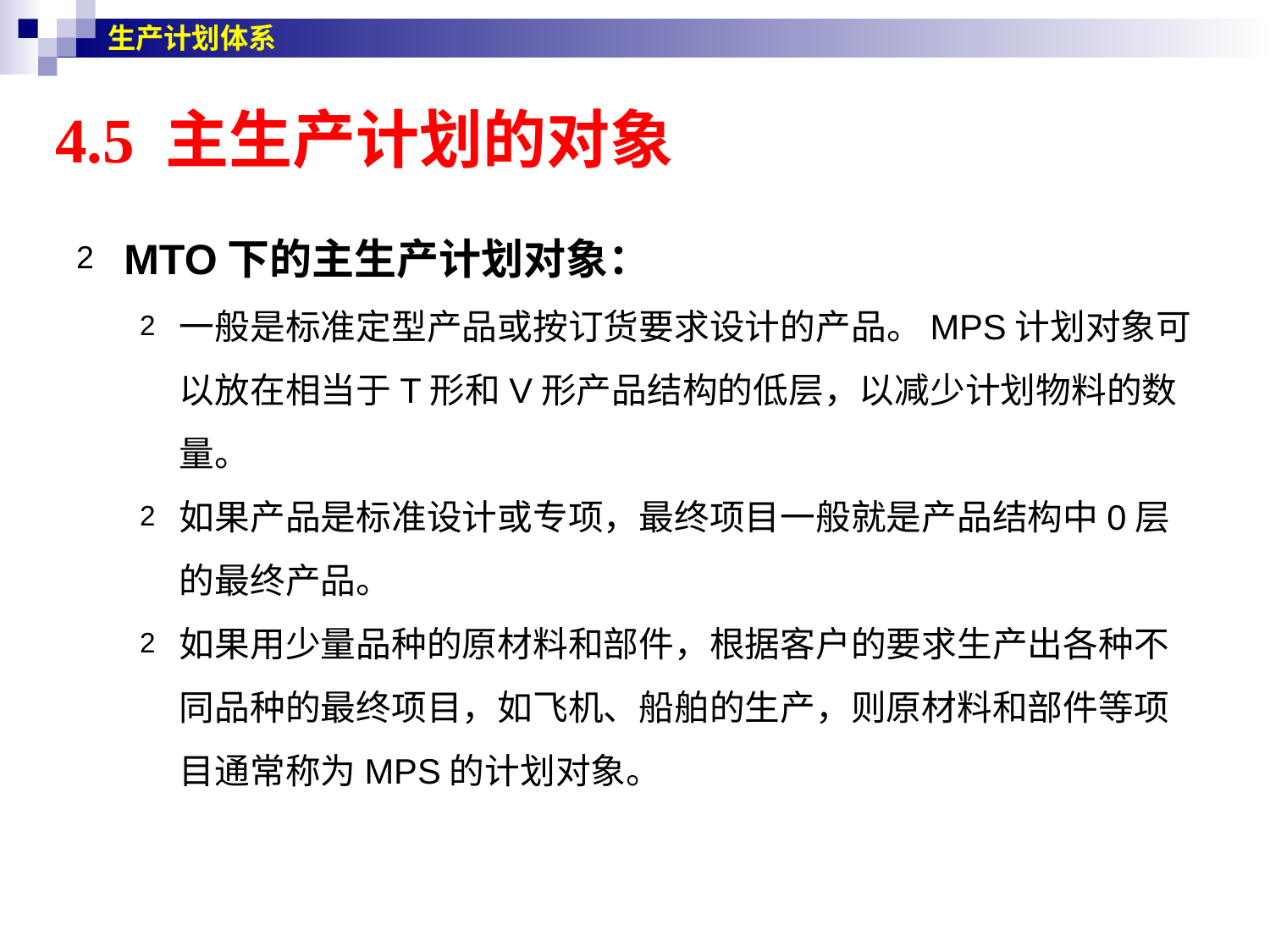

生产计划体系
# 4.5 主生产计划的对象
MTO下的主生产计划对象：
一般是标准定型产品或按订货要求设计的产品。MPS计划对象可以放在相当于T形和V形产品结构的低层，以减少计划物料的数量。
如果产品是标准设计或专项，最终项目一般就是产品结构中0层的最终产品。
如果用少量品种的原材料和部件，根据客户的要求生产出各种不同品种的最终项目，如飞机、船舶的生产，则原材料和部件等项目通常称为MPS的计划对象。